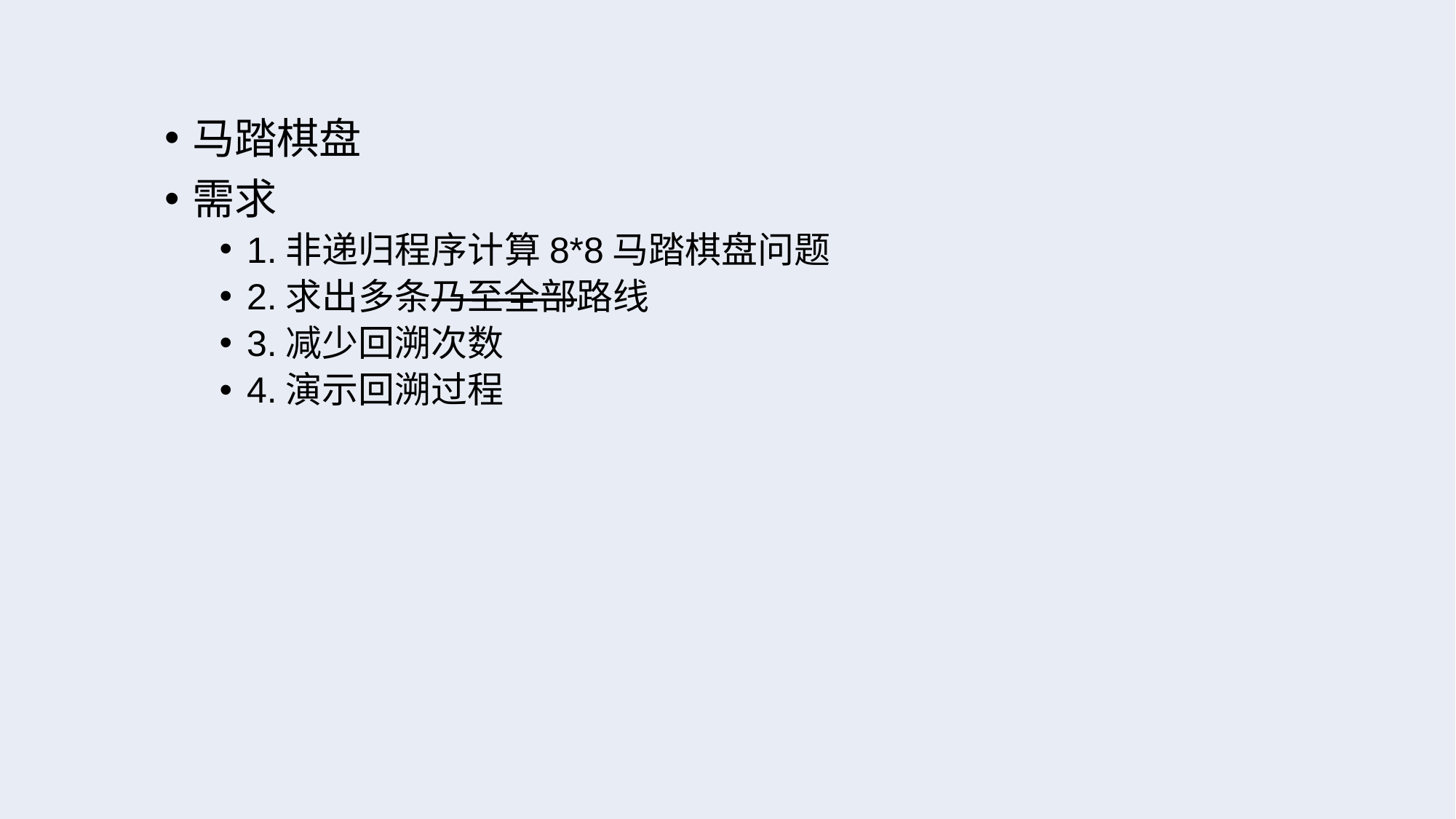

马踏棋盘
需求
1.非递归程序计算8*8马踏棋盘问题
2.求出多条乃至全部路线
3.减少回溯次数
4.演示回溯过程